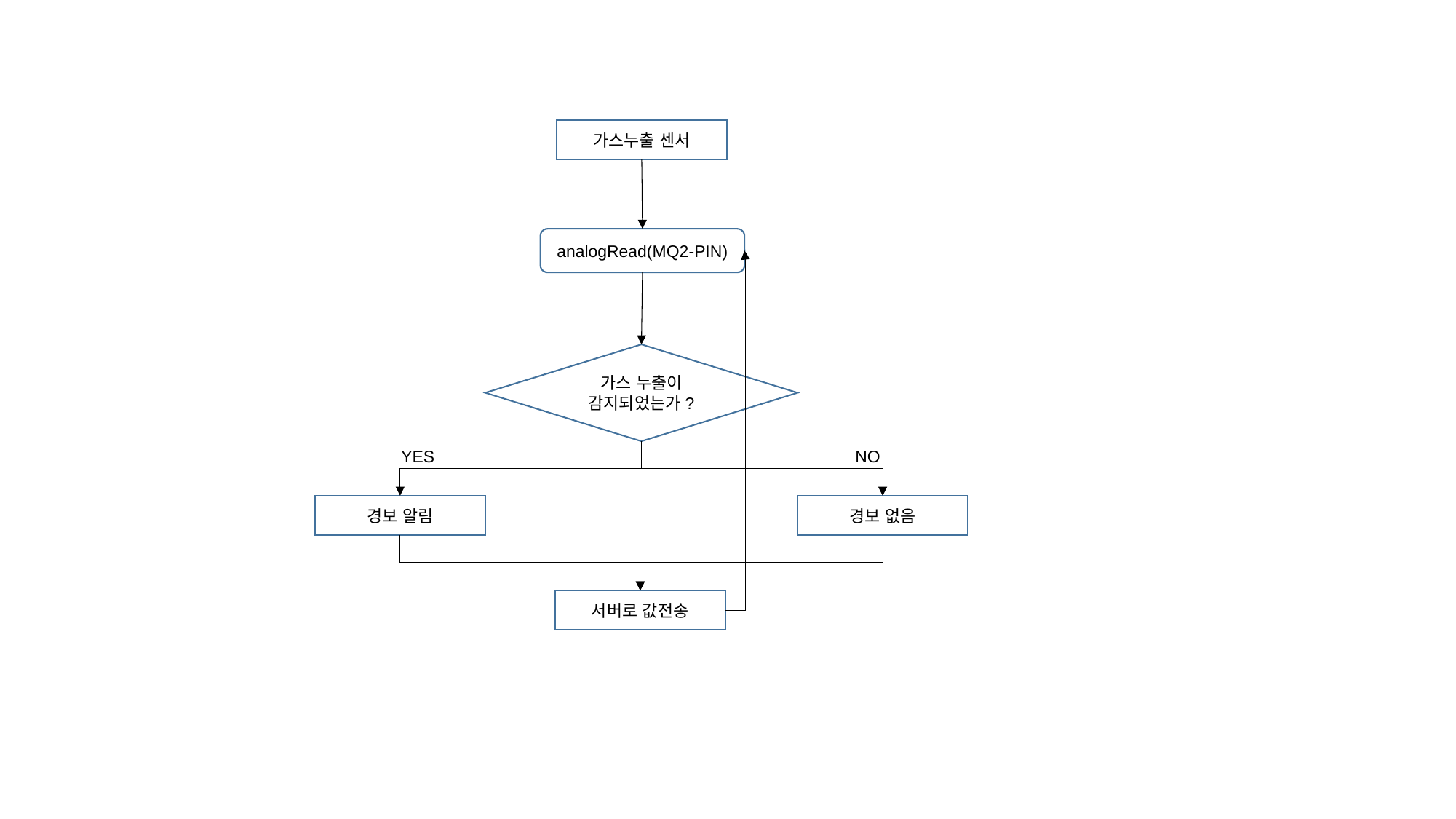

가스누출 센서
analogRead(MQ2-PIN)
가스 누출이 감지되었는가?
YES
NO
경보 알림
경보 없음
서버로 값전송